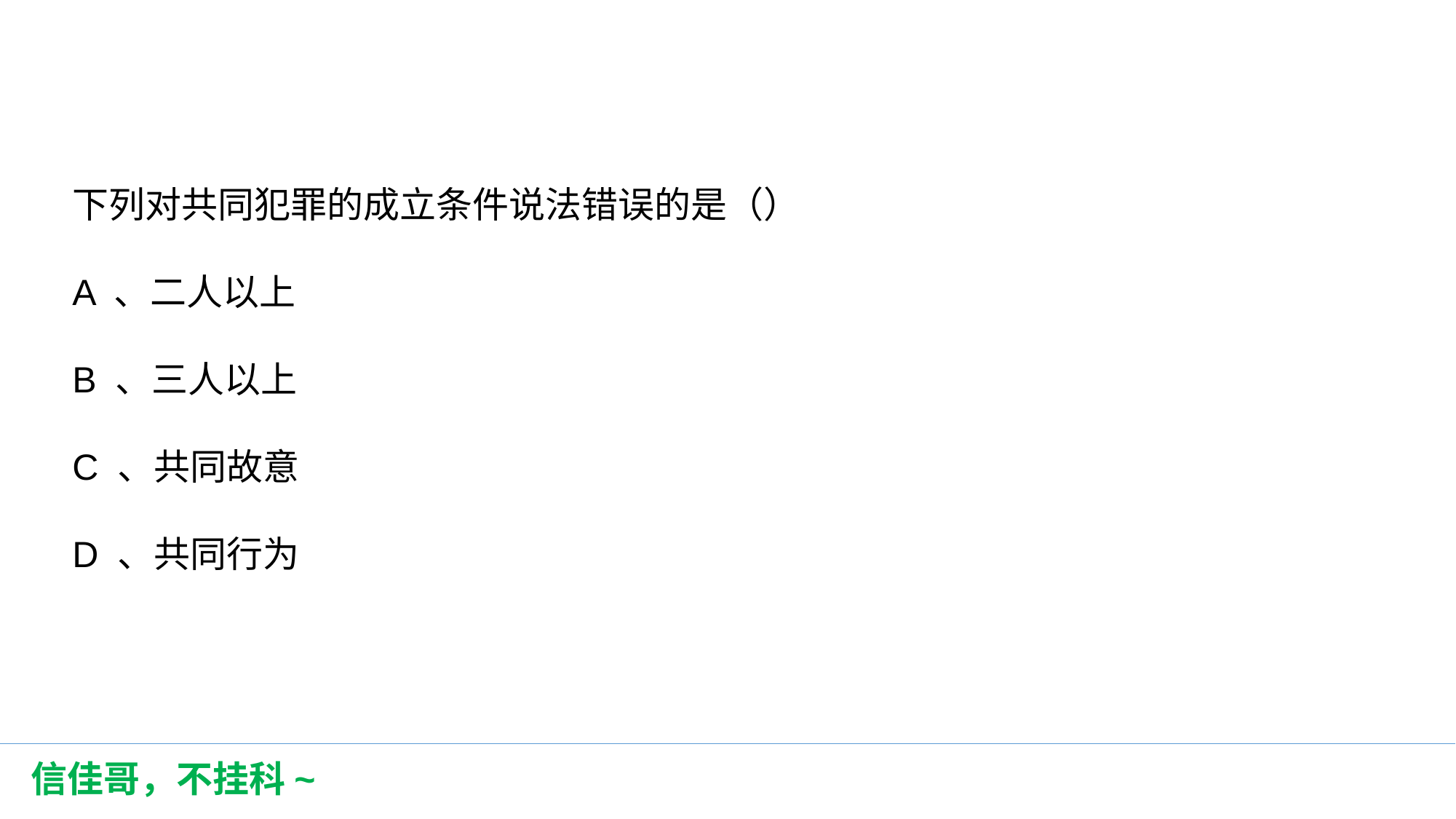

下列对共同犯罪的成立条件说法错误的是（）

A 、二人以上

B 、三人以上

C 、共同故意

D 、共同行为